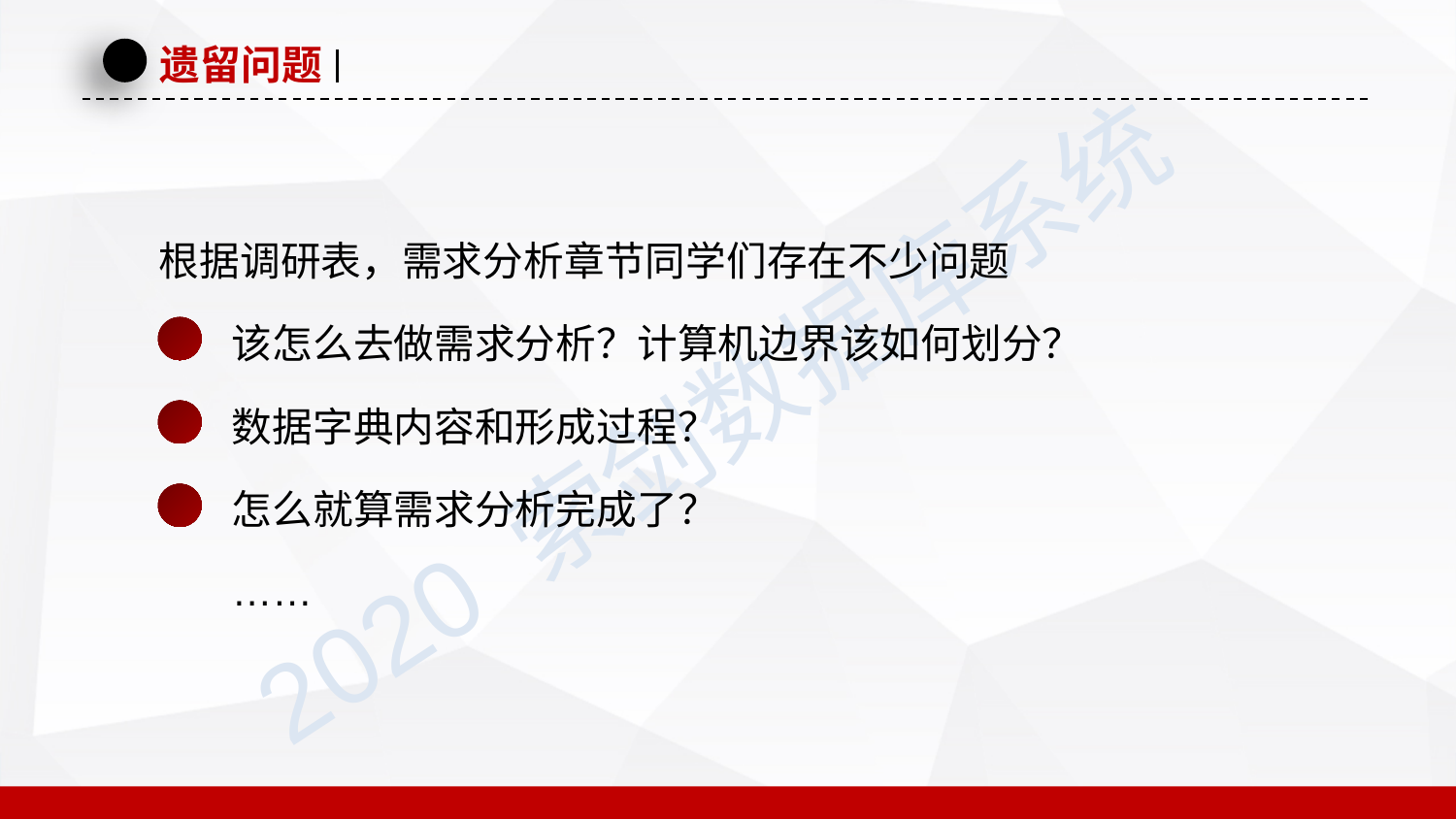

遗留问题

根据调研表，需求分析章节同学们存在不少问题
该怎么去做需求分析？计算机边界该如何划分？
数据字典内容和形成过程？
怎么就算需求分析完成了？
……